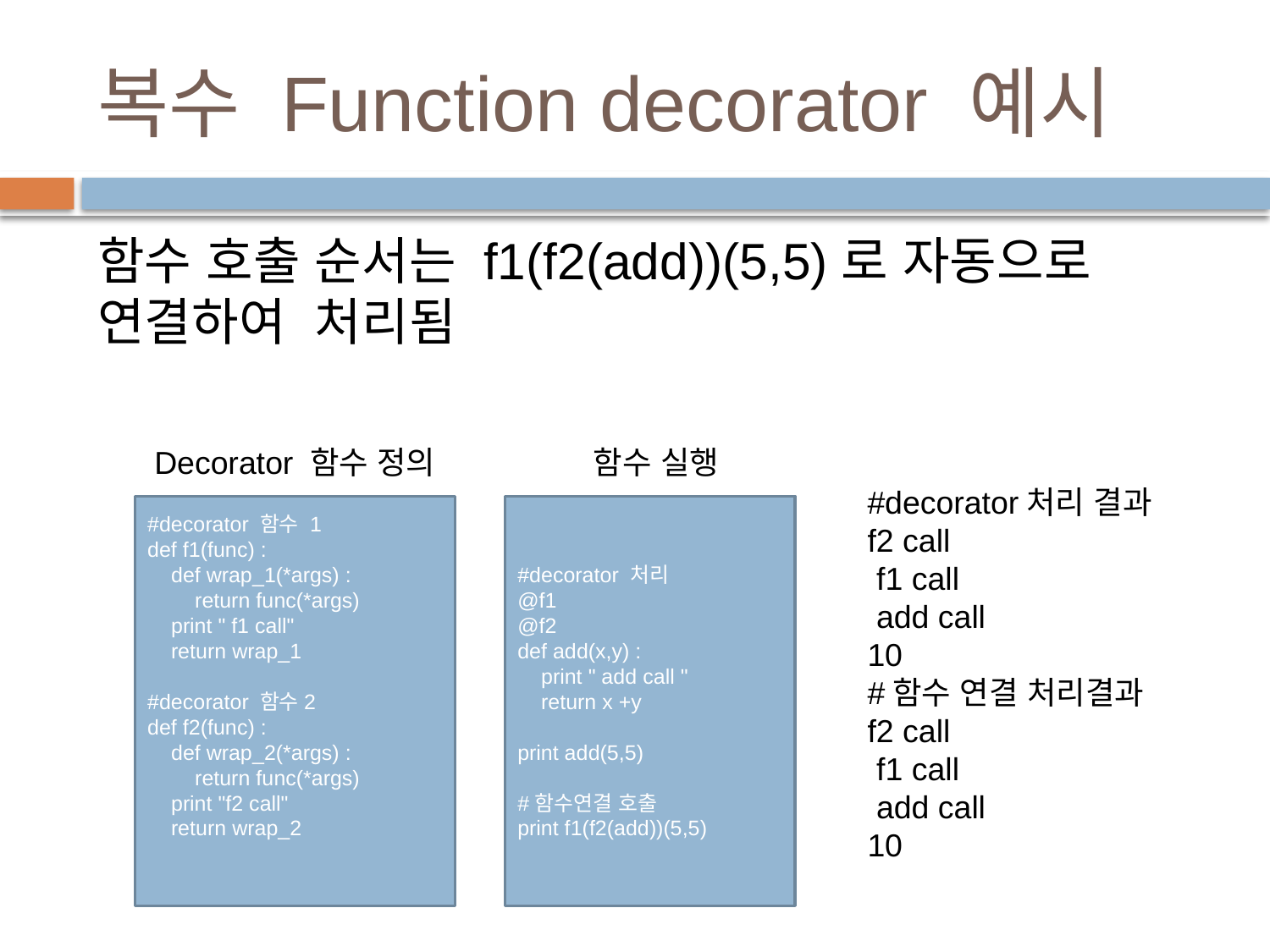

# 복수 Function decorator 예시
함수 호출 순서는 f1(f2(add))(5,5)로 자동으로 연결하여  처리됨
Decorator 함수 정의
함수 실행
#decorator처리 결과
f2 call
 f1 call
 add call
10
#함수 연결 처리결과
f2 call
 f1 call
 add call
10
#decorator 함수 1
def f1(func) :
    def wrap_1(*args) :
        return func(*args)
    print " f1 call"
    return wrap_1

#decorator 함수2
def f2(func) :
    def wrap_2(*args) :
        return func(*args)
    print "f2 call"
    return wrap_2

#decorator 처리
@f1
@f2
def add(x,y) :
    print " add call "
    return x +y

print add(5,5)

#함수연결 호출
print f1(f2(add))(5,5)